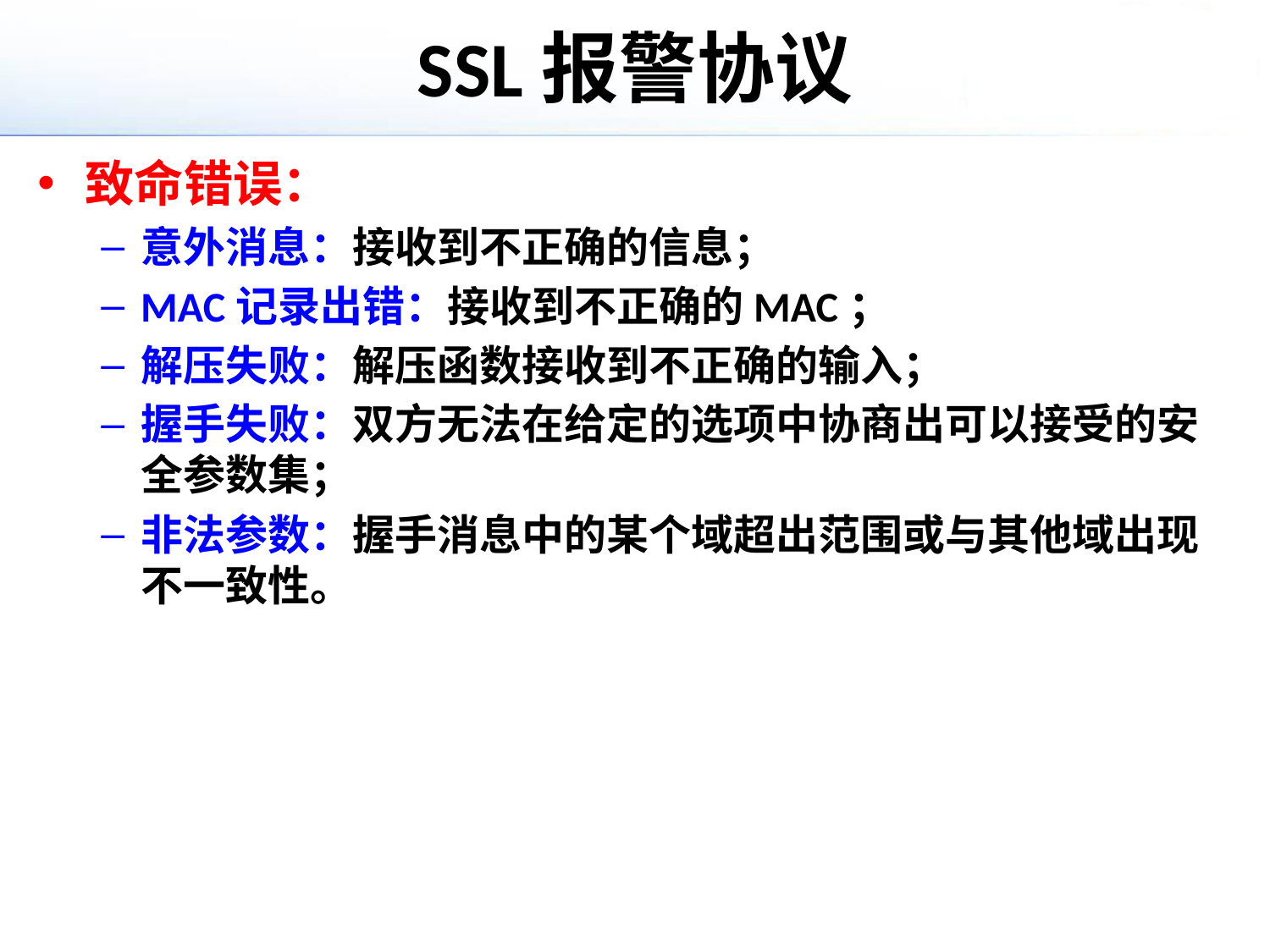

# SSL报警协议
致命错误：
意外消息：接收到不正确的信息；
MAC记录出错：接收到不正确的MAC；
解压失败：解压函数接收到不正确的输入；
握手失败：双方无法在给定的选项中协商出可以接受的安全参数集；
非法参数：握手消息中的某个域超出范围或与其他域出现不一致性。